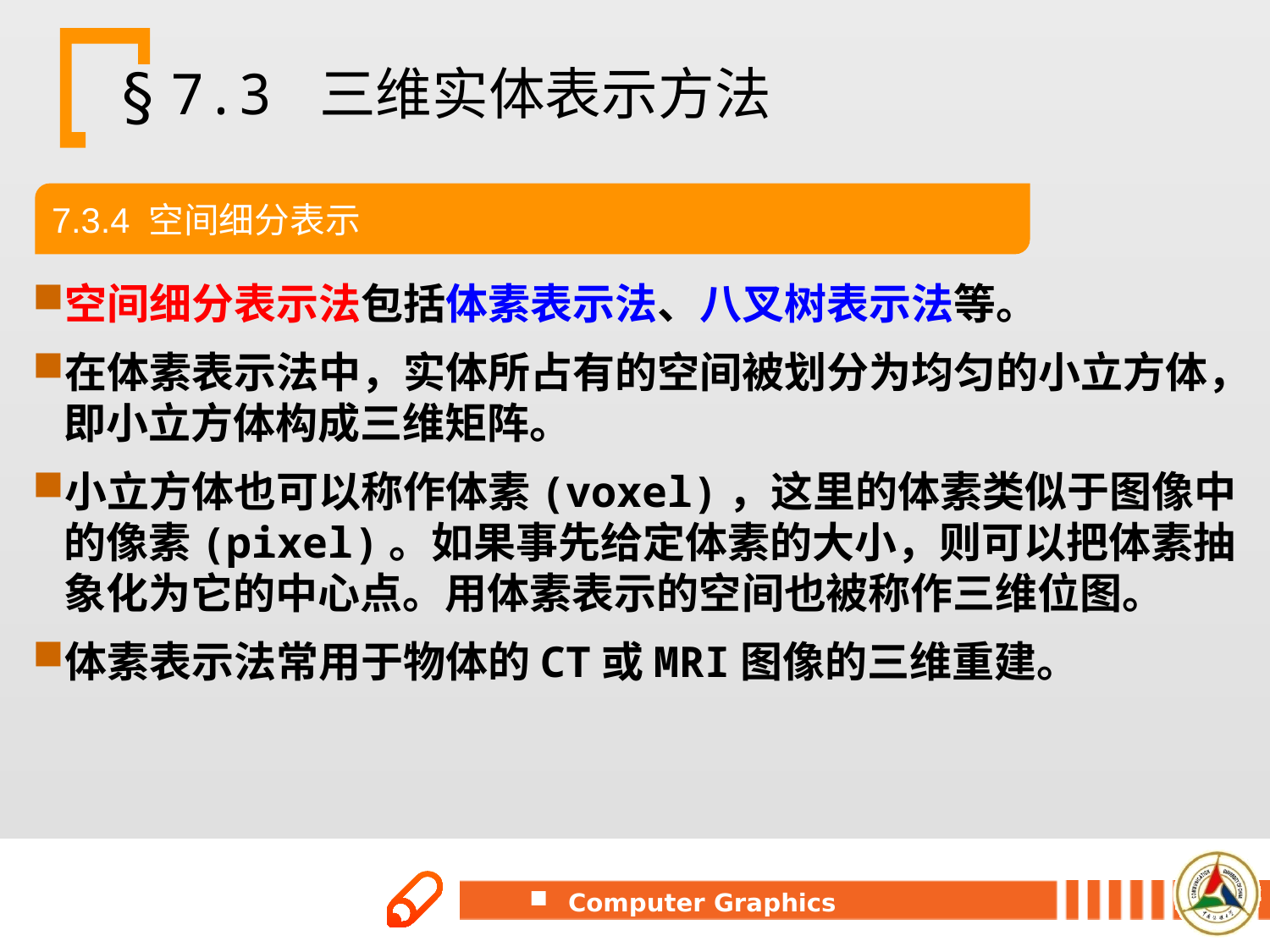

# § 7.3 三维实体表示方法
7.3.4 空间细分表示
空间细分表示法包括体素表示法、八叉树表示法等。
在体素表示法中，实体所占有的空间被划分为均匀的小立方体，即小立方体构成三维矩阵。
小立方体也可以称作体素(voxel)，这里的体素类似于图像中的像素(pixel)。如果事先给定体素的大小，则可以把体素抽象化为它的中心点。用体素表示的空间也被称作三维位图。
体素表示法常用于物体的CT或MRI图像的三维重建。